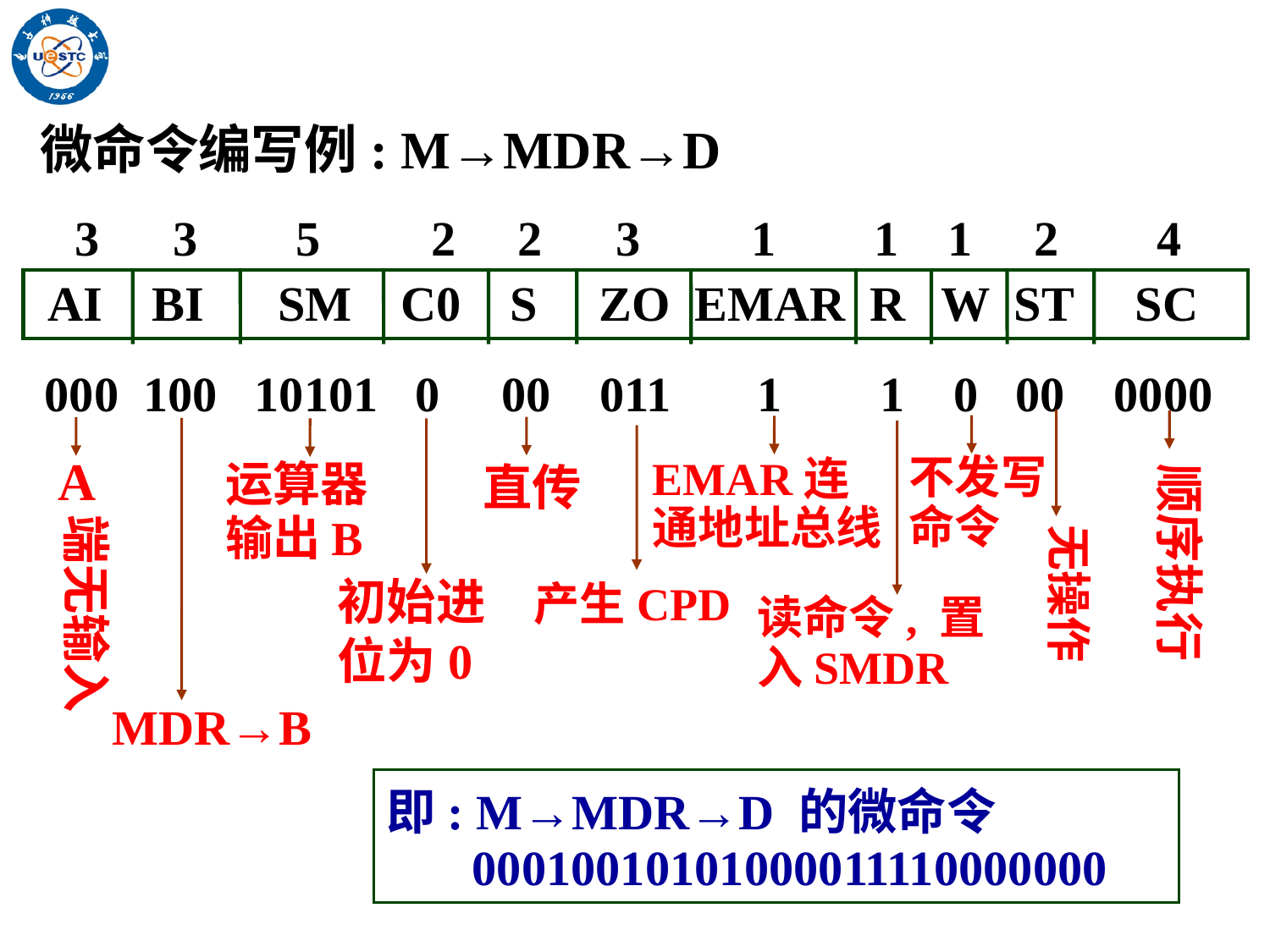

微命令编写例: M→MDR→D
   3      3        5         2     2      3         1        1    1     2        4
 AI    BI      SM    C0    S     ZO  EMAR  R   W  ST     SC

000  100   10101   0     00    011       1        1    0   00    0000

 A
端无输入
不发写命令
EMAR连通地址总线
直传
运算器输出B
顺序执行
无操作
初始进位为0
产生CPD
读命令, 置入SMDR
MDR→B
即: M→MDR→D 的微命令
       00010010101000011110000000